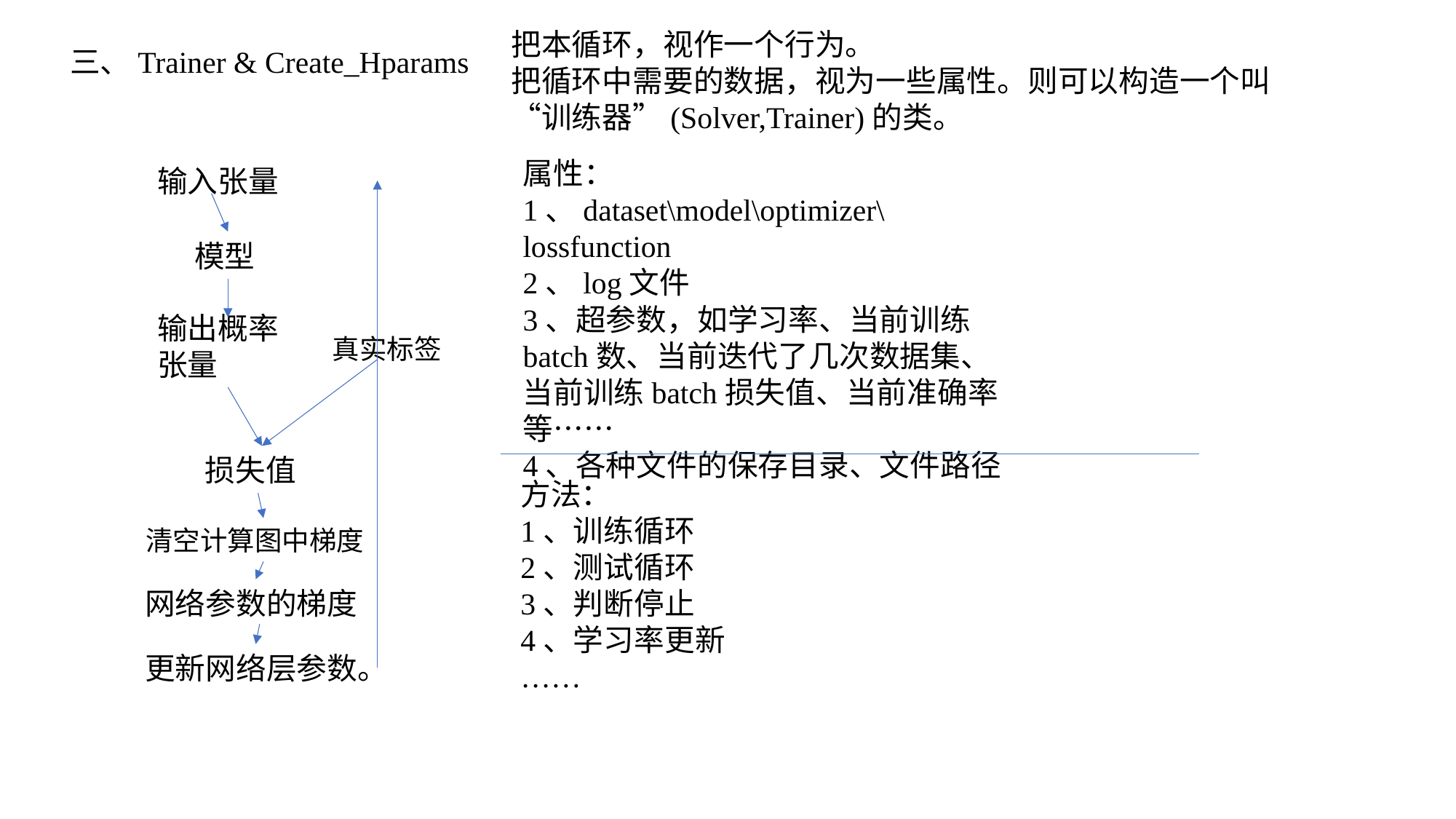

把本循环，视作一个行为。
把循环中需要的数据，视为一些属性。则可以构造一个叫“训练器”(Solver,Trainer)的类。
三、Trainer & Create_Hparams
属性：
1、dataset\model\optimizer\lossfunction
2、log文件
3、超参数，如学习率、当前训练batch数、当前迭代了几次数据集、当前训练batch损失值、当前准确率等……
4、各种文件的保存目录、文件路径
输入张量
模型
输出概率张量
真实标签
损失值
清空计算图中梯度
网络参数的梯度
更新网络层参数。
方法：
1、训练循环
2、测试循环
3、判断停止
4、学习率更新
……